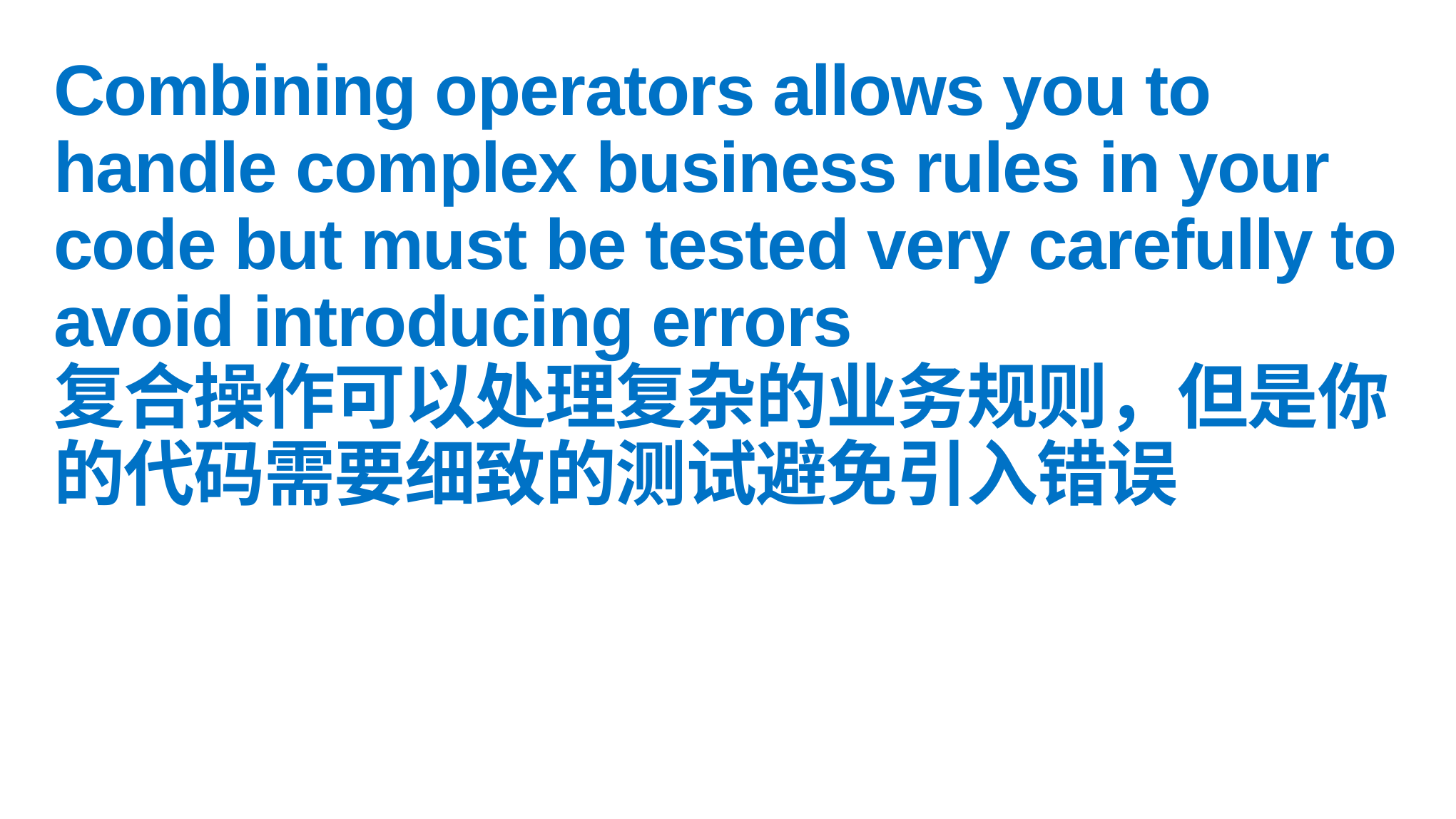

# Combining operators allows you to handle complex business rules in your code but must be tested very carefully to avoid introducing errors 复合操作可以处理复杂的业务规则，但是你的代码需要细致的测试避免引入错误